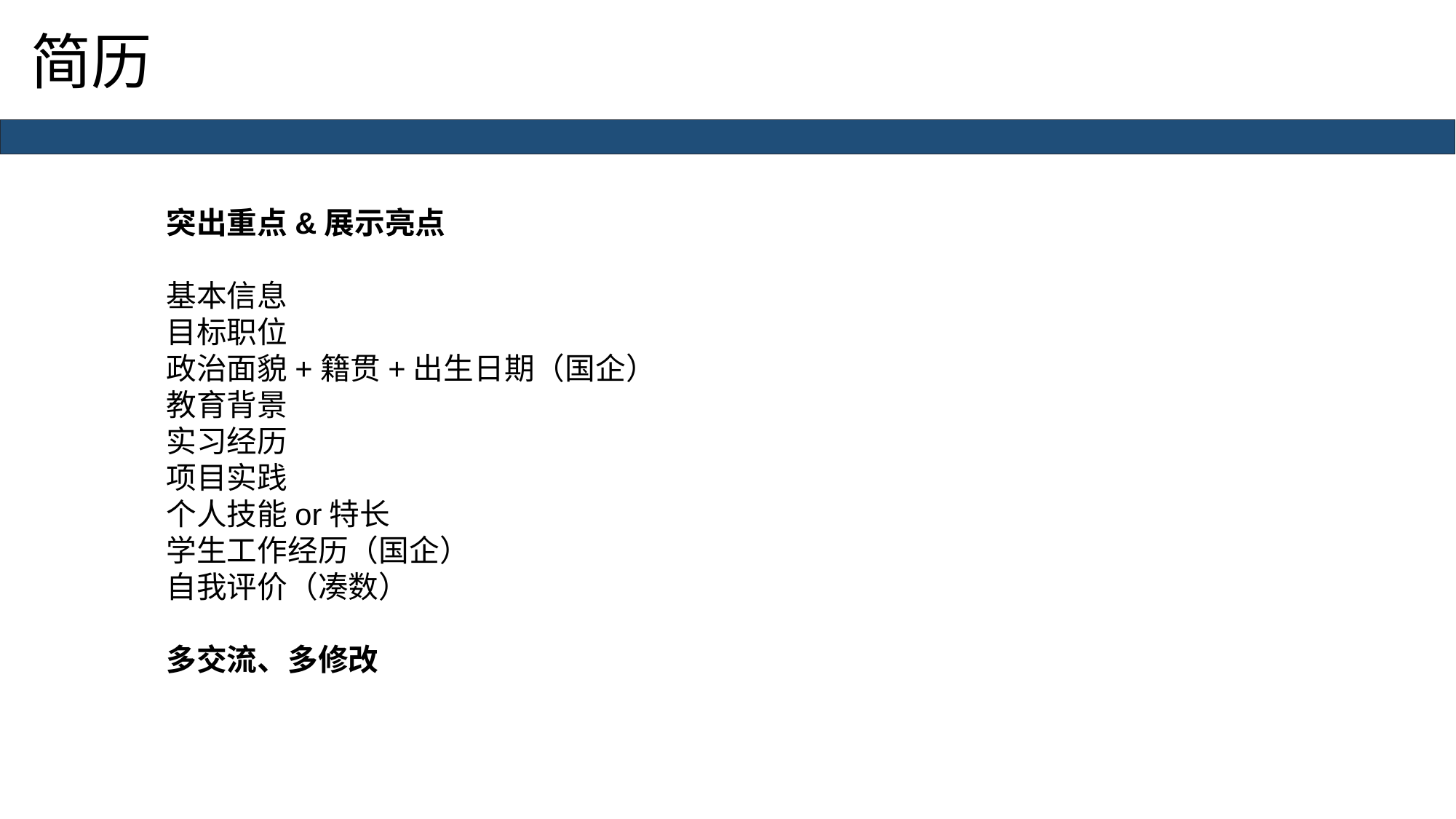

简历

突出重点&展示亮点

基本信息
目标职位
政治面貌+籍贯+出生日期（国企）
教育背景
实习经历
项目实践
个人技能or特长
学生工作经历（国企）
自我评价（凑数）

多交流、多修改